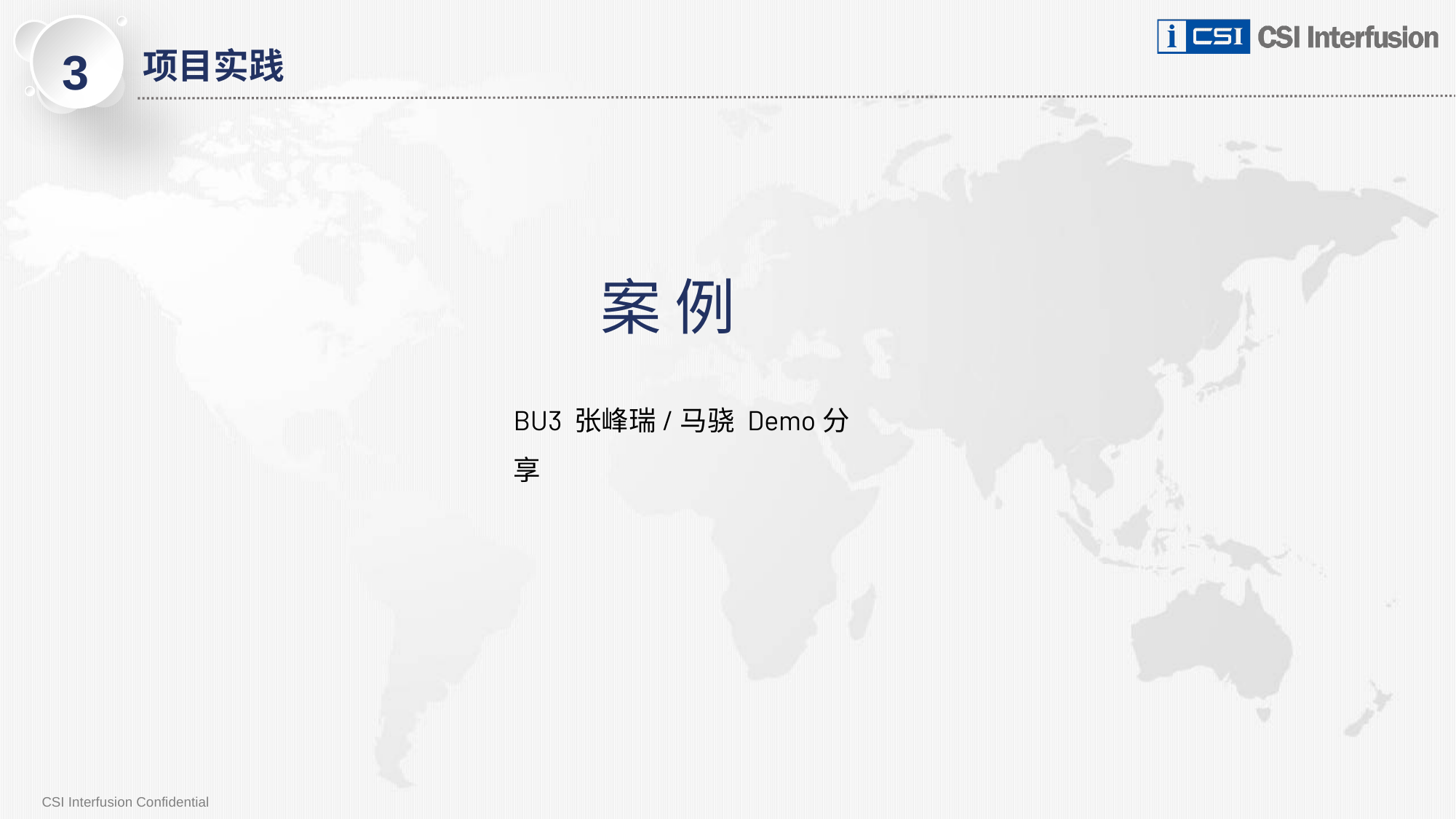

3

项目实践​
案 例
BU3 张峰瑞/马骁 Demo分享